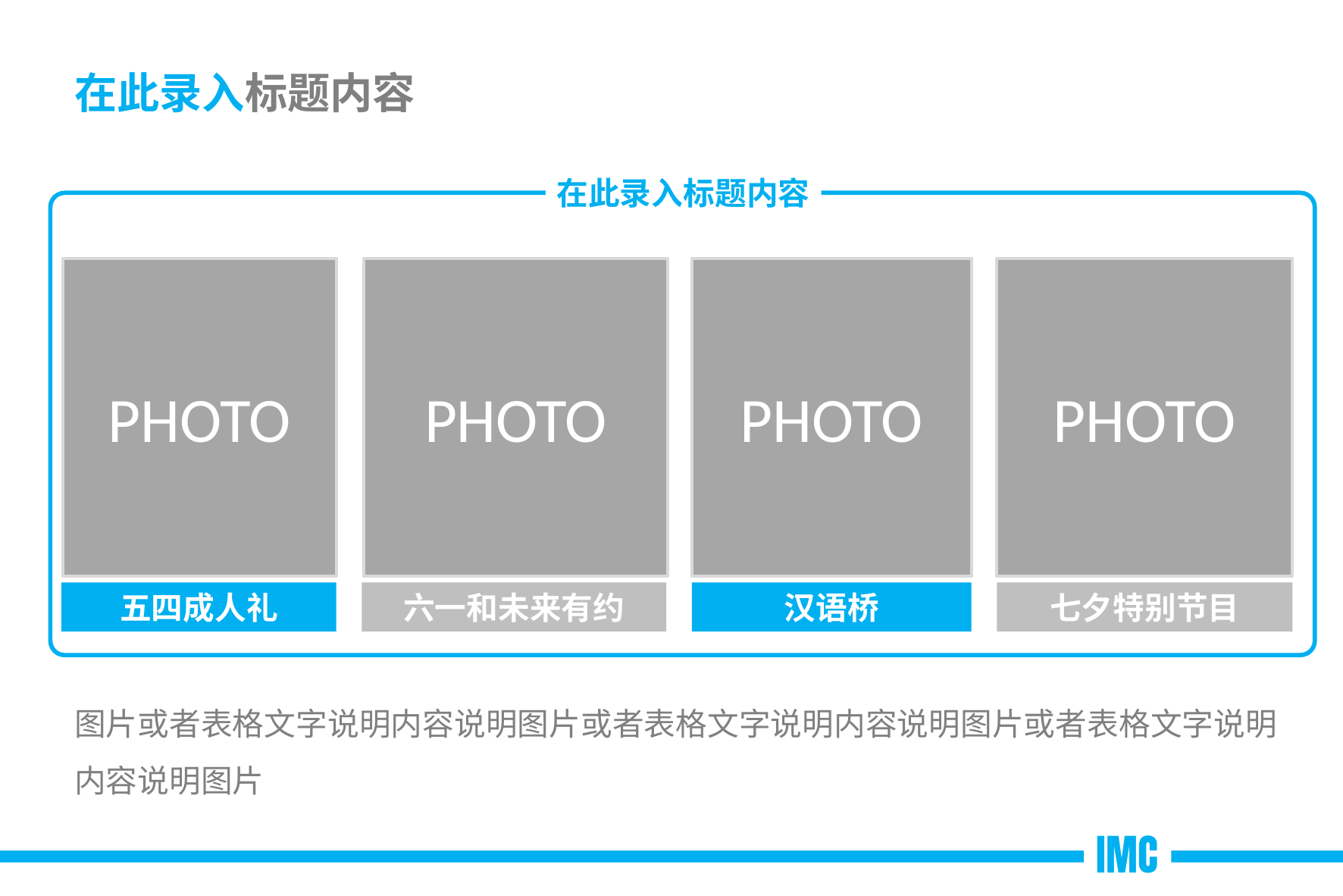

在此录入标题内容
在此录入标题内容

PHOTO
PHOTO
PHOTO
PHOTO
五四成人礼
六一和未来有约
汉语桥
七夕特别节目
图片或者表格文字说明内容说明图片或者表格文字说明内容说明图片或者表格文字说明内容说明图片